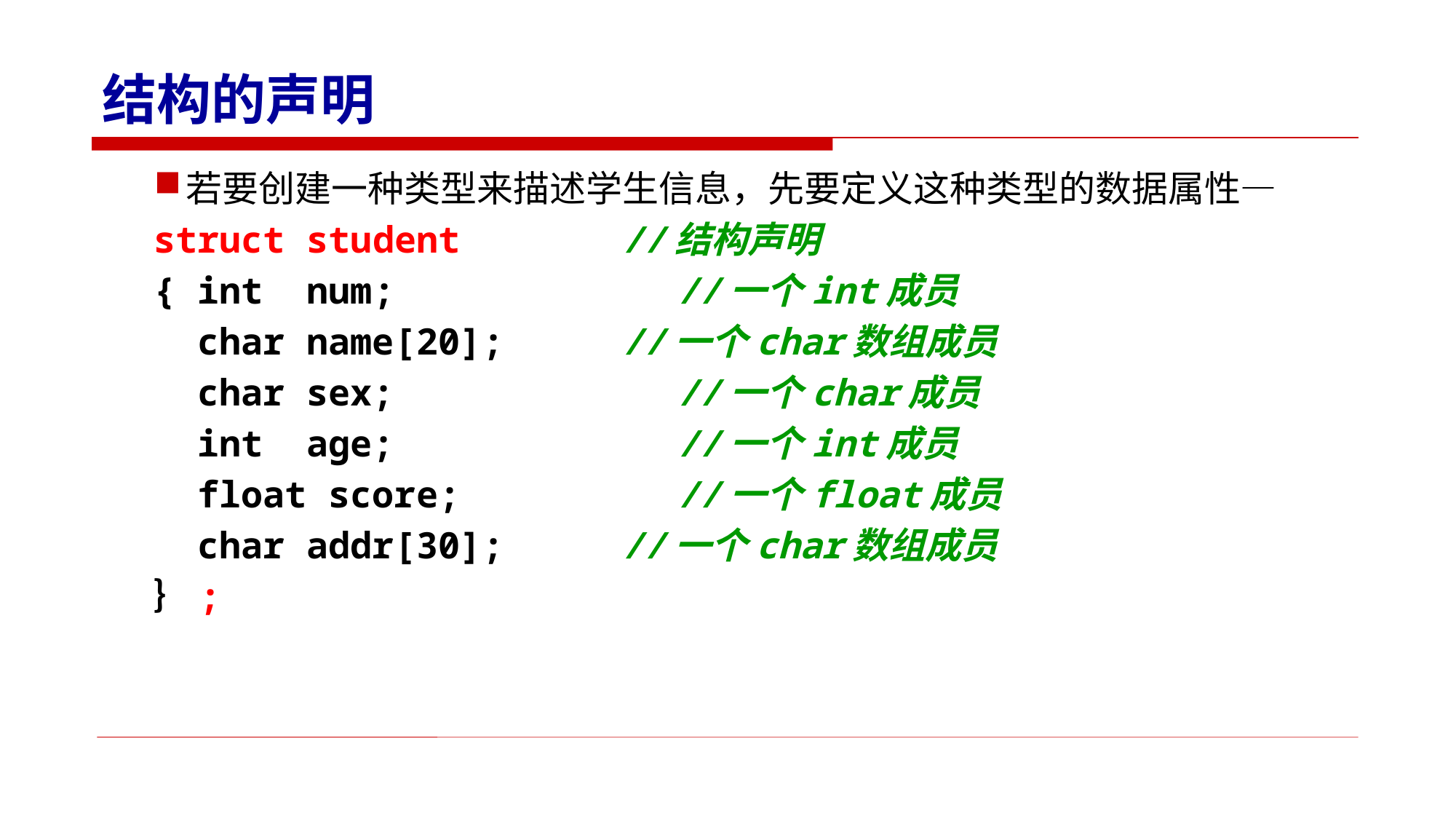

# 结构的声明
若要创建一种类型来描述学生信息，先要定义这种类型的数据属性—
struct student       	//结构声明
{ int  num;             //一个int成员
  char name[20];   	//一个char数组成员
  char sex;             //一个char成员
  int  age;             //一个int成员
  float score;          //一个float成员
  char addr[30];   	//一个char数组成员
｝;